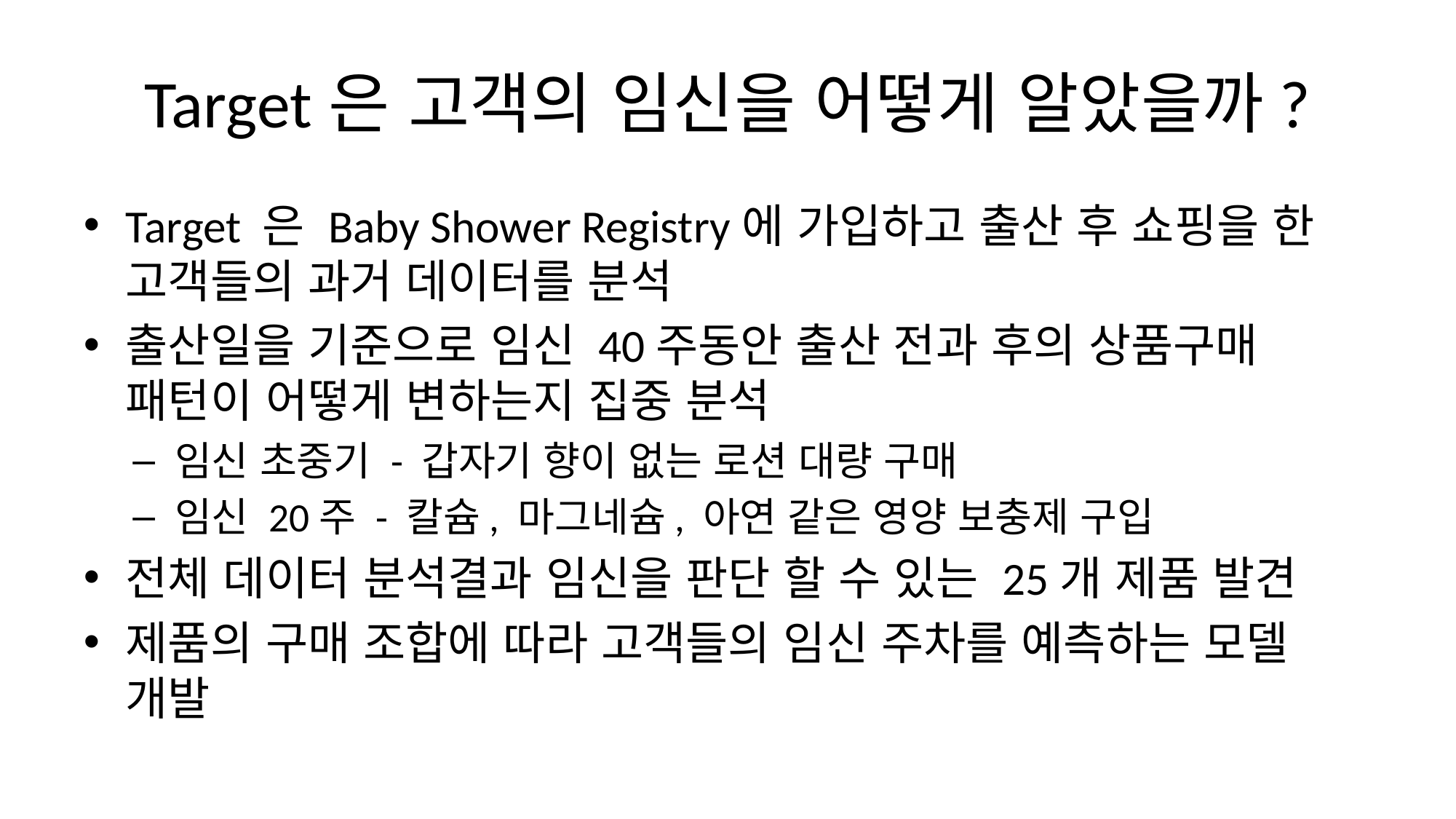

# Target은 고객의 임신을 어떻게 알았을까?
Target 은 Baby Shower Registry에 가입하고 출산 후 쇼핑을 한 고객들의 과거 데이터를 분석
출산일을 기준으로 임신 40주동안 출산 전과 후의 상품구매 패턴이 어떻게 변하는지 집중 분석
임신 초중기 - 갑자기 향이 없는 로션 대량 구매
임신 20주 - 칼슘, 마그네슘, 아연 같은 영양 보충제 구입
전체 데이터 분석결과 임신을 판단 할 수 있는 25개 제품 발견
제품의 구매 조합에 따라 고객들의 임신 주차를 예측하는 모델 개발